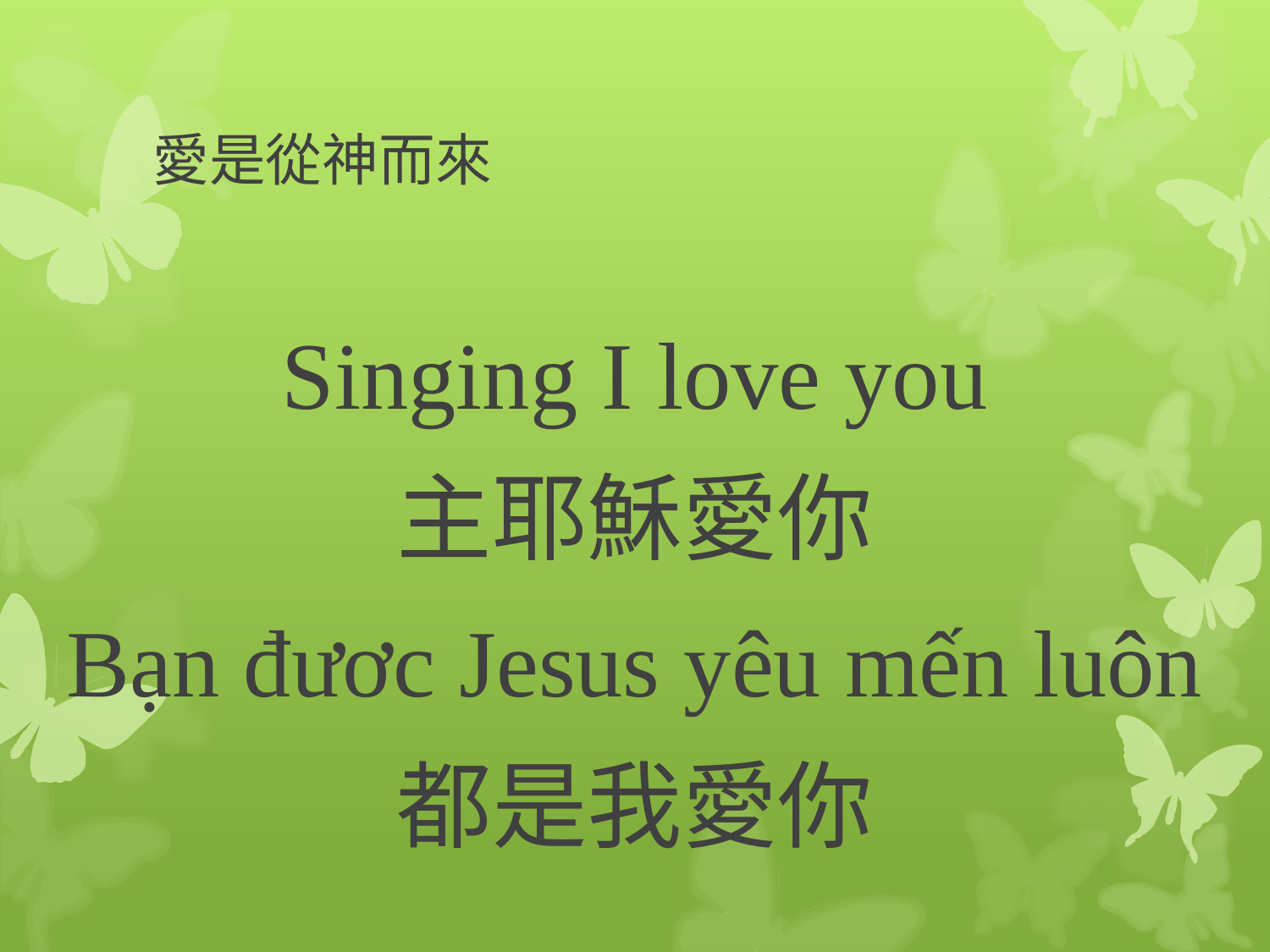

# 愛是從神而來
Singing I love you
主耶穌愛你
Bạn đươc Jesus yêu mến luôn
都是我愛你